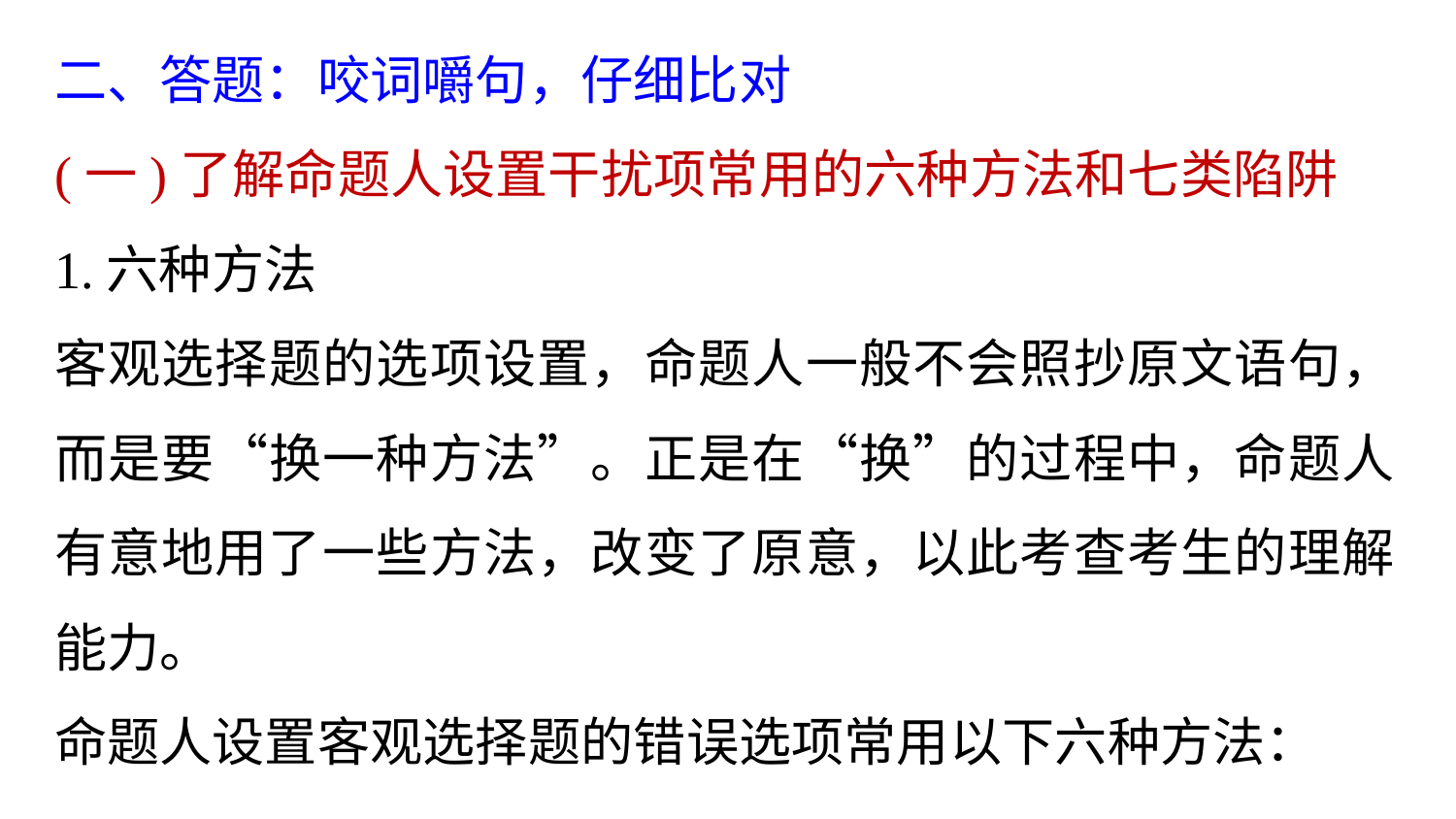

二、答题：咬词嚼句，仔细比对
(一)了解命题人设置干扰项常用的六种方法和七类陷阱
1.六种方法
客观选择题的选项设置，命题人一般不会照抄原文语句，而是要“换一种方法”。正是在“换”的过程中，命题人有意地用了一些方法，改变了原意，以此考查考生的理解能力。
命题人设置客观选择题的错误选项常用以下六种方法：